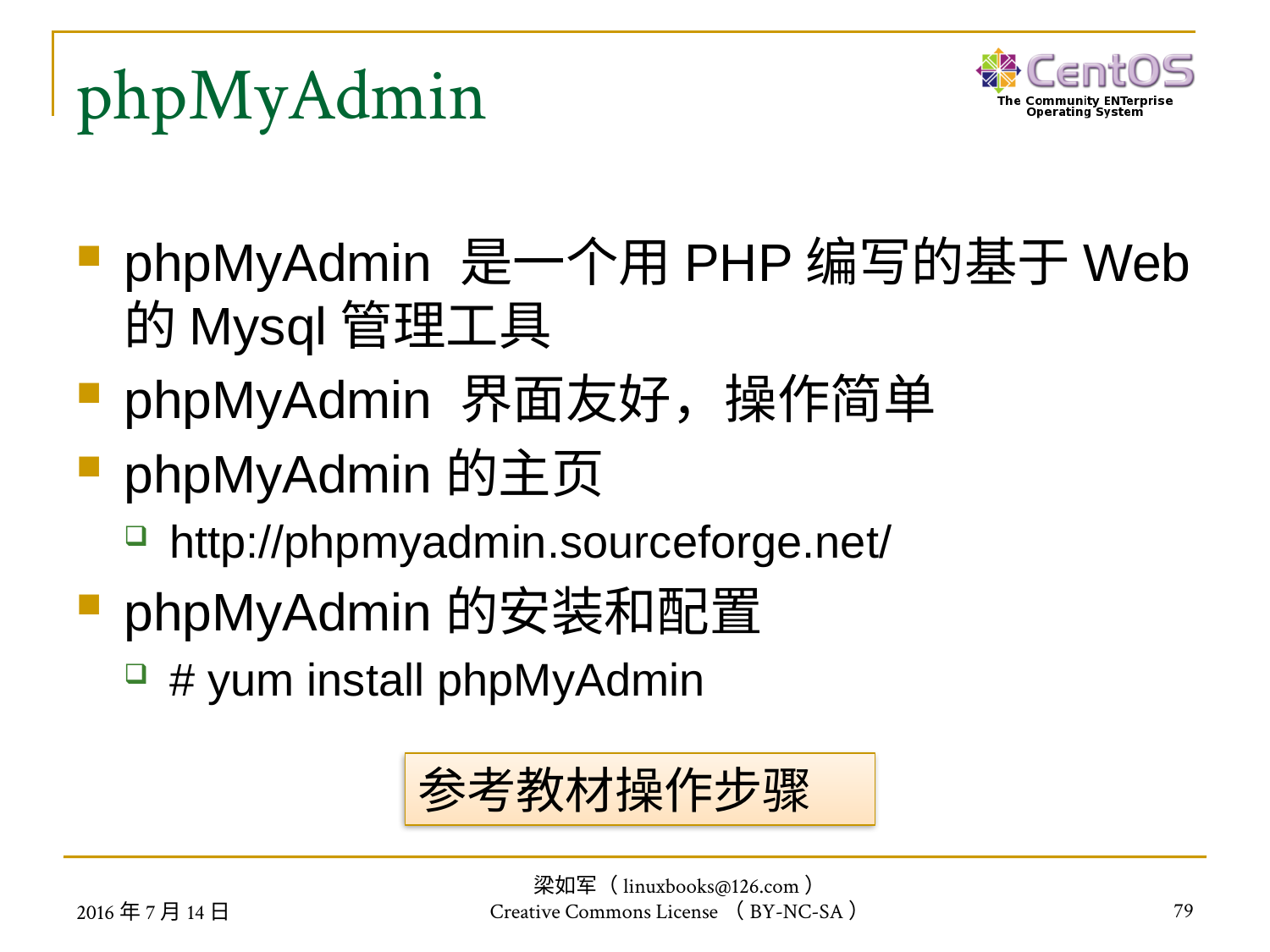

# phpMyAdmin
phpMyAdmin 是一个用PHP编写的基于Web的Mysql管理工具
phpMyAdmin 界面友好，操作简单
phpMyAdmin的主页
http://phpmyadmin.sourceforge.net/
phpMyAdmin的安装和配置
# yum install phpMyAdmin

参考教材操作步骤
梁如军（linuxbooks@126.com）
Creative Commons License（BY-NC-SA）
2016年7月14日
79